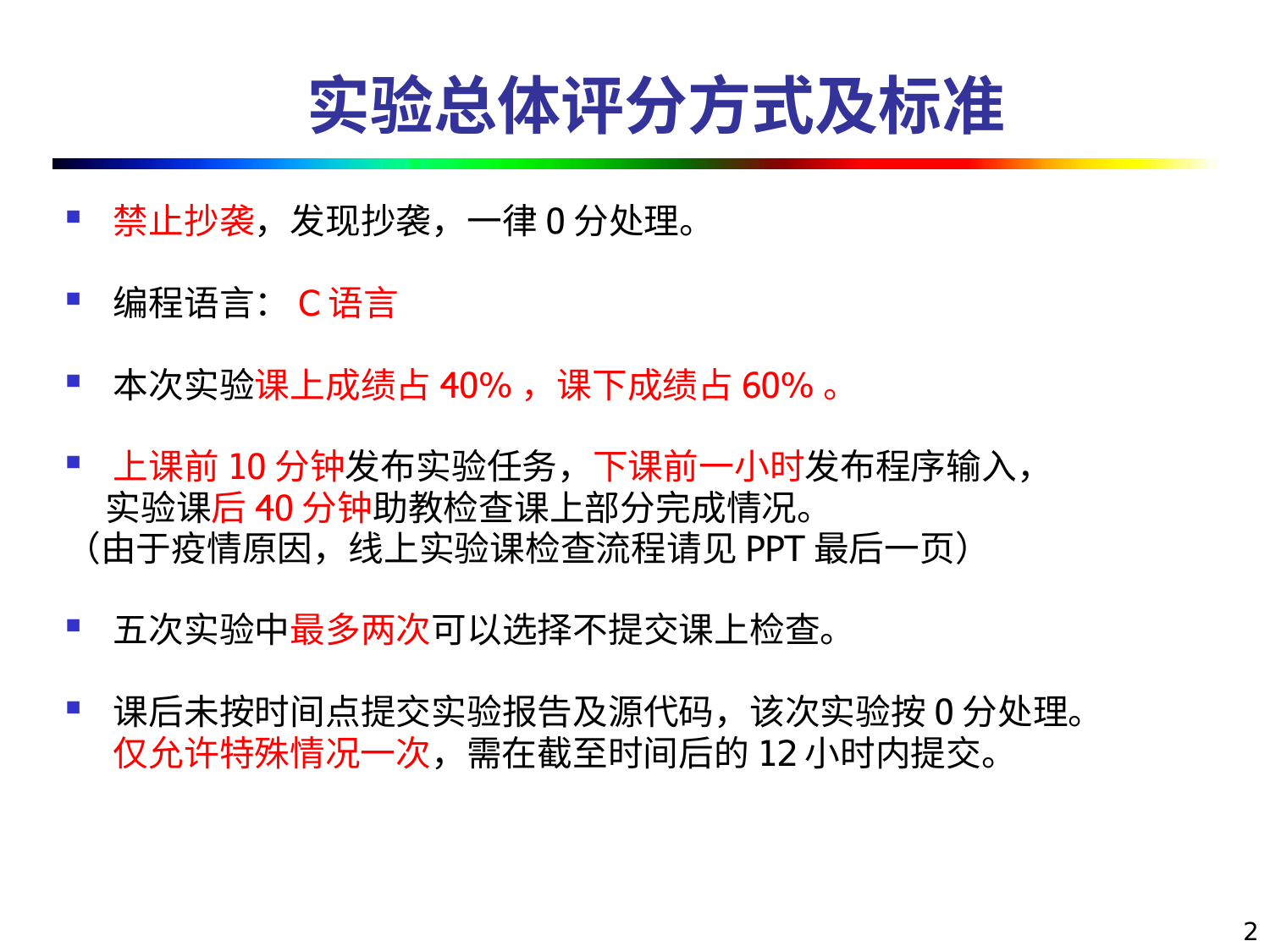

# 实验总体评分方式及标准
禁止抄袭，发现抄袭，一律0分处理。

编程语言：C语言

本次实验课上成绩占40%，课下成绩占60%。

上课前10分钟发布实验任务，下课前一小时发布程序输入，
    实验课后40分钟助教检查课上部分完成情况。
（由于疫情原因，线上实验课检查流程请见PPT最后一页）

五次实验中最多两次可以选择不提交课上检查。

课后未按时间点提交实验报告及源代码，该次实验按0分处理。
     仅允许特殊情况一次，需在截至时间后的12小时内提交。

2